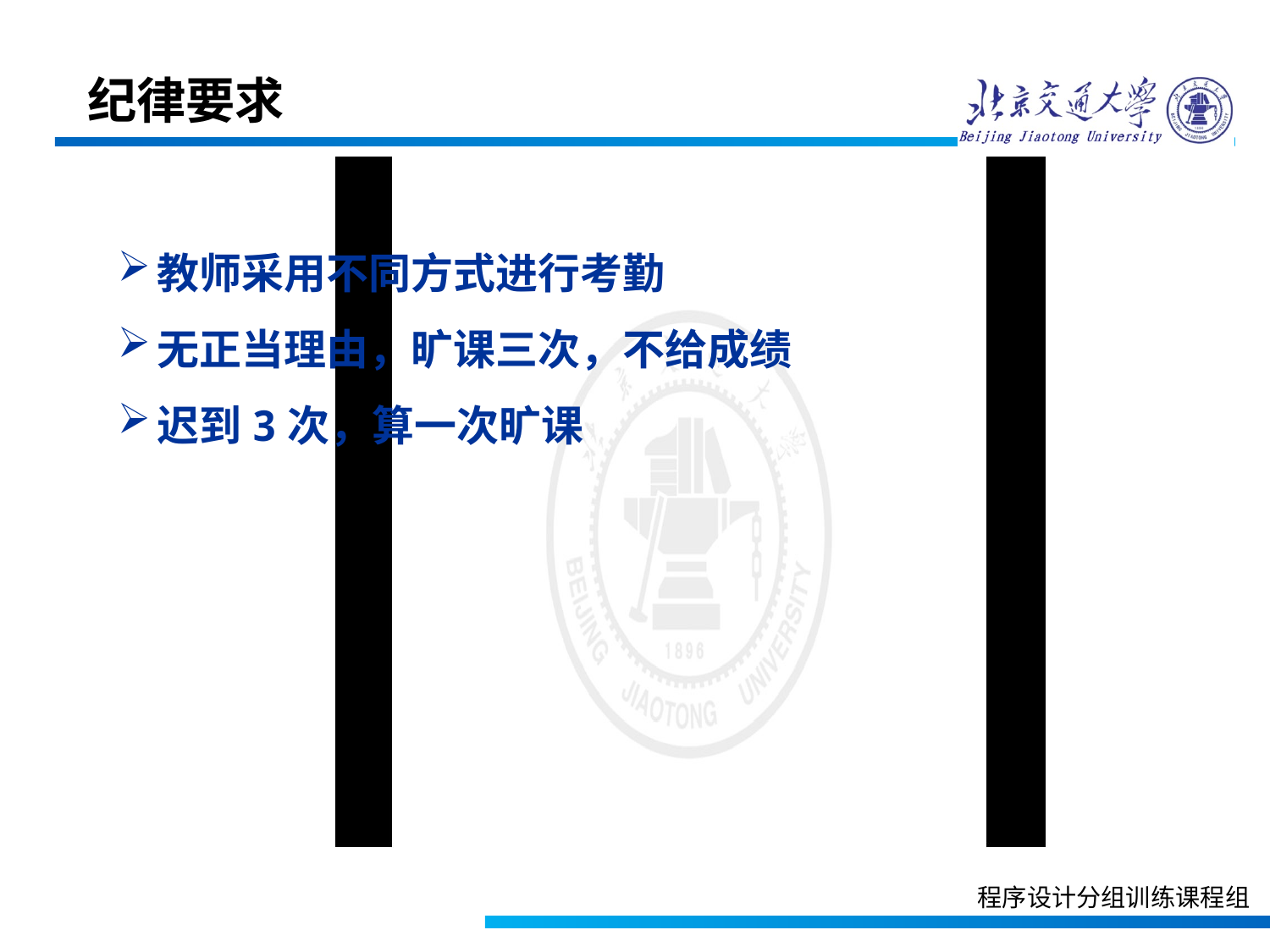

纪律要求
教师采用不同方式进行考勤
无正当理由，旷课三次，不给成绩
迟到3次，算一次旷课
程序设计分组训练课程组